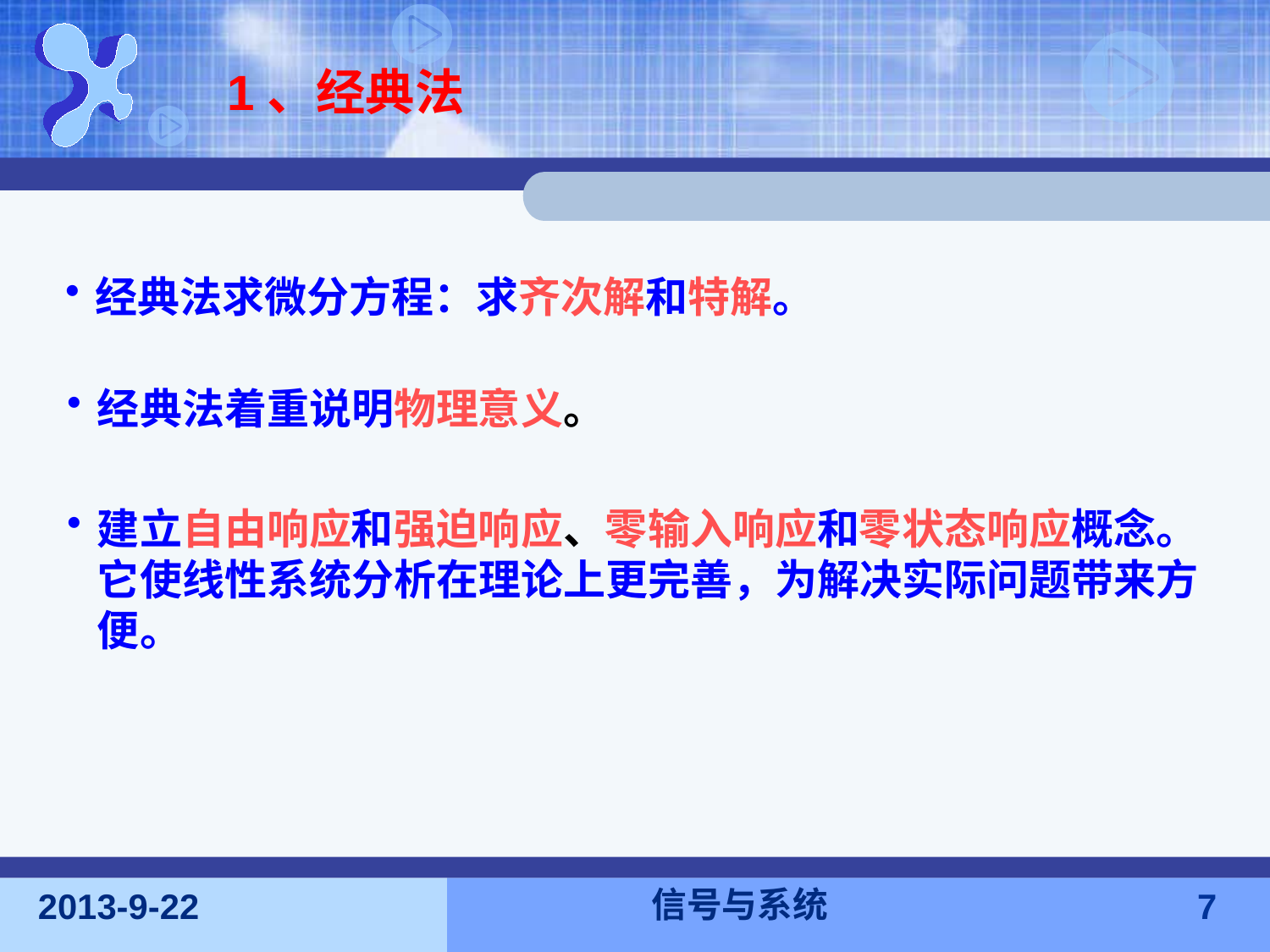

# 1、经典法
经典法求微分方程：求齐次解和特解。
经典法着重说明物理意义。
建立自由响应和强迫响应、零输入响应和零状态响应概念。它使线性系统分析在理论上更完善，为解决实际问题带来方便。
信号与系统
2013-9-22
7